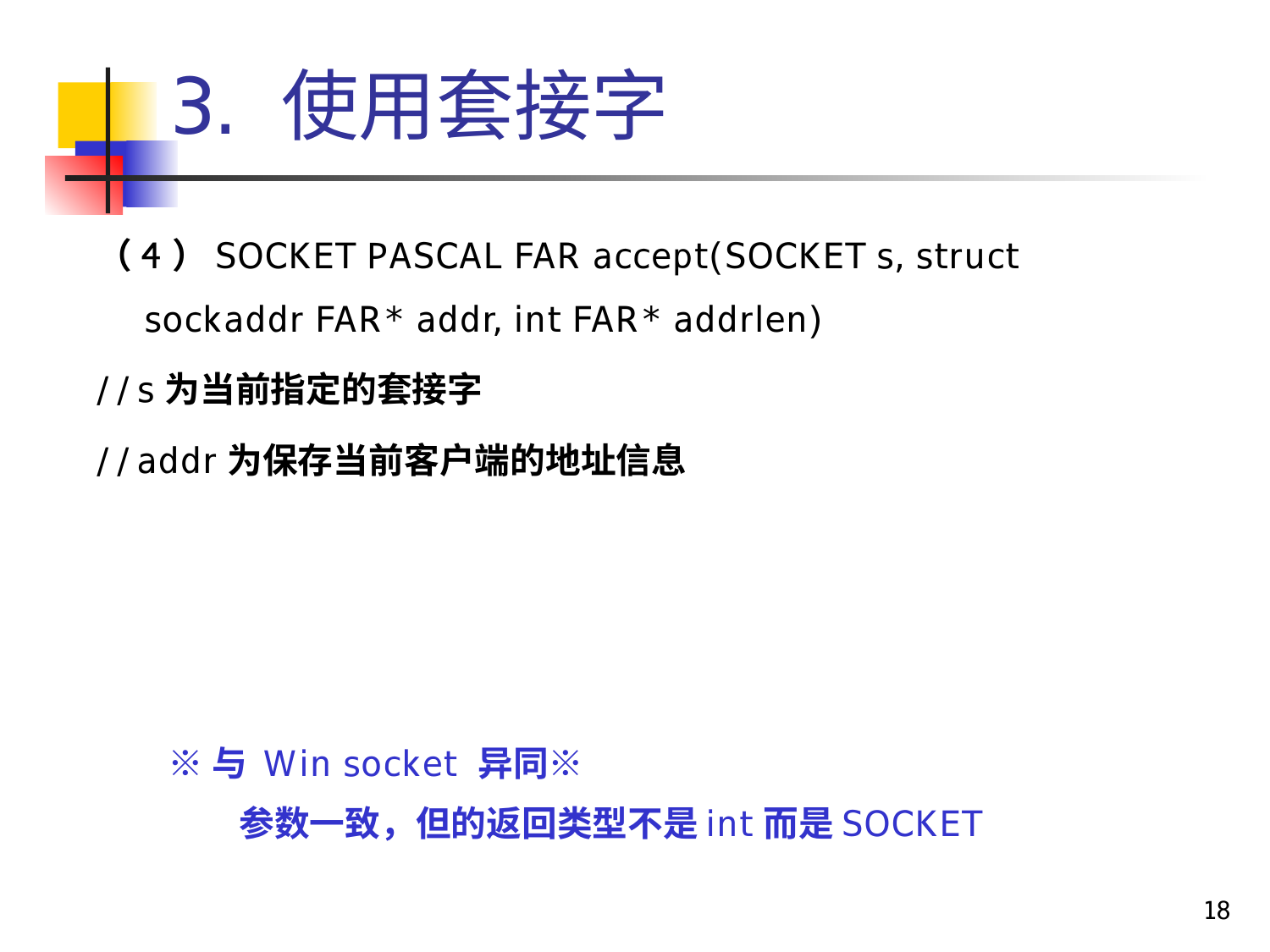

# 3. 使用套接字
（4）SOCKET PASCAL FAR accept(SOCKET s, struct sockaddr FAR* addr, int FAR* addrlen)
//s为当前指定的套接字
//addr为保存当前客户端的地址信息
※与 Win socket 异同※
　　参数一致，但的返回类型不是int而是SOCKET
18